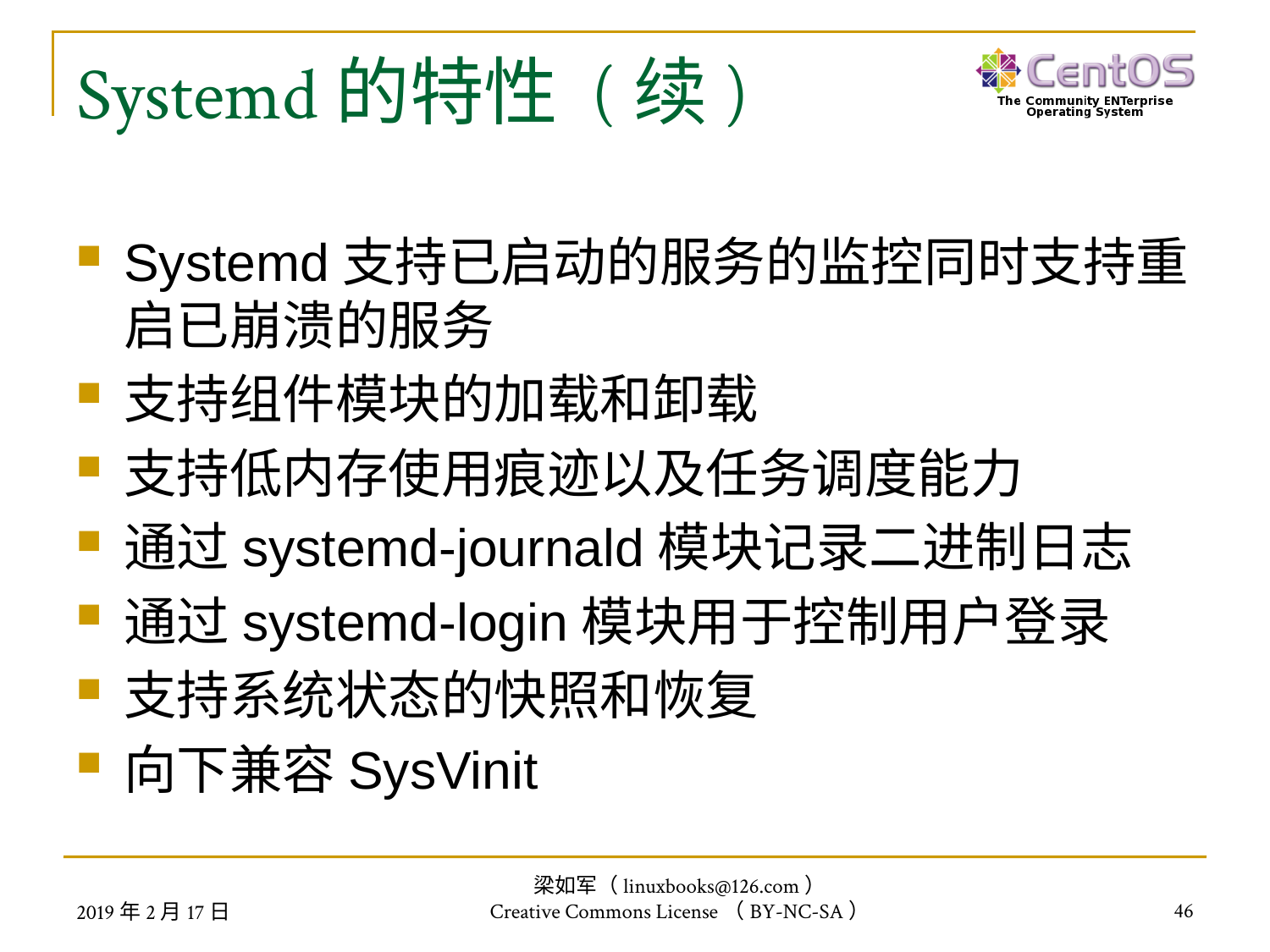

# Systemd的特性 (续)
Systemd支持已启动的服务的监控同时支持重启已崩溃的服务
支持组件模块的加载和卸载
支持低内存使用痕迹以及任务调度能力
通过systemd-journald模块记录二进制日志
通过systemd-login模块用于控制用户登录
支持系统状态的快照和恢复
向下兼容SysVinit
梁如军（linuxbooks@126.com）
Creative Commons License（BY-NC-SA）
2019年2月17日
46